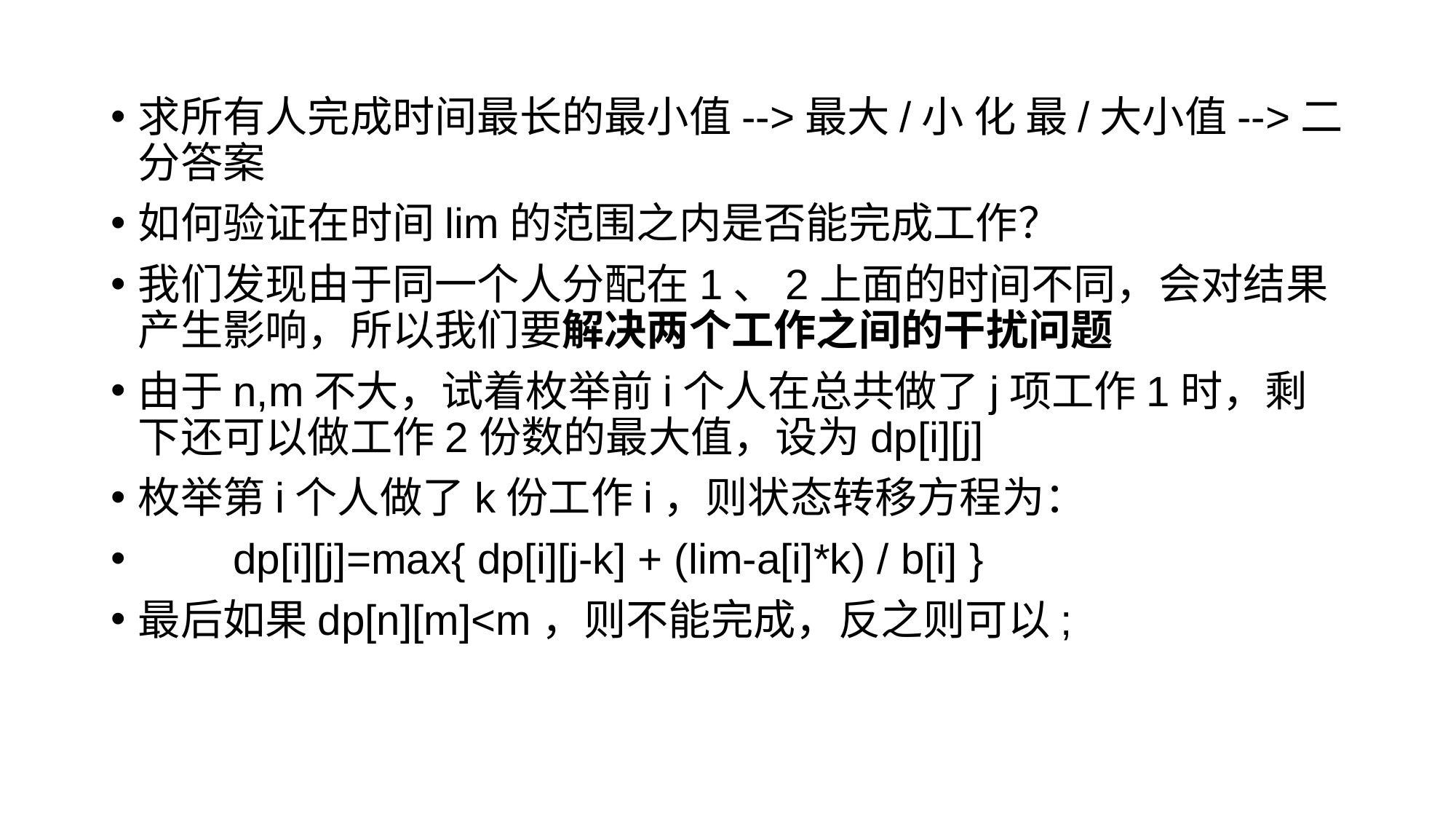

求所有人完成时间最长的最小值-->最大/小 化 最/大小值-->二分答案
如何验证在时间lim的范围之内是否能完成工作？
我们发现由于同一个人分配在1、2上面的时间不同，会对结果产生影响，所以我们要解决两个工作之间的干扰问题
由于n,m不大，试着枚举前i个人在总共做了j项工作1时，剩下还可以做工作2份数的最大值，设为dp[i][j]
枚举第i个人做了k份工作i，则状态转移方程为：
　　dp[i][j]=max{ dp[i][j-k] + (lim-a[i]*k) / b[i] }
最后如果dp[n][m]<m，则不能完成，反之则可以;